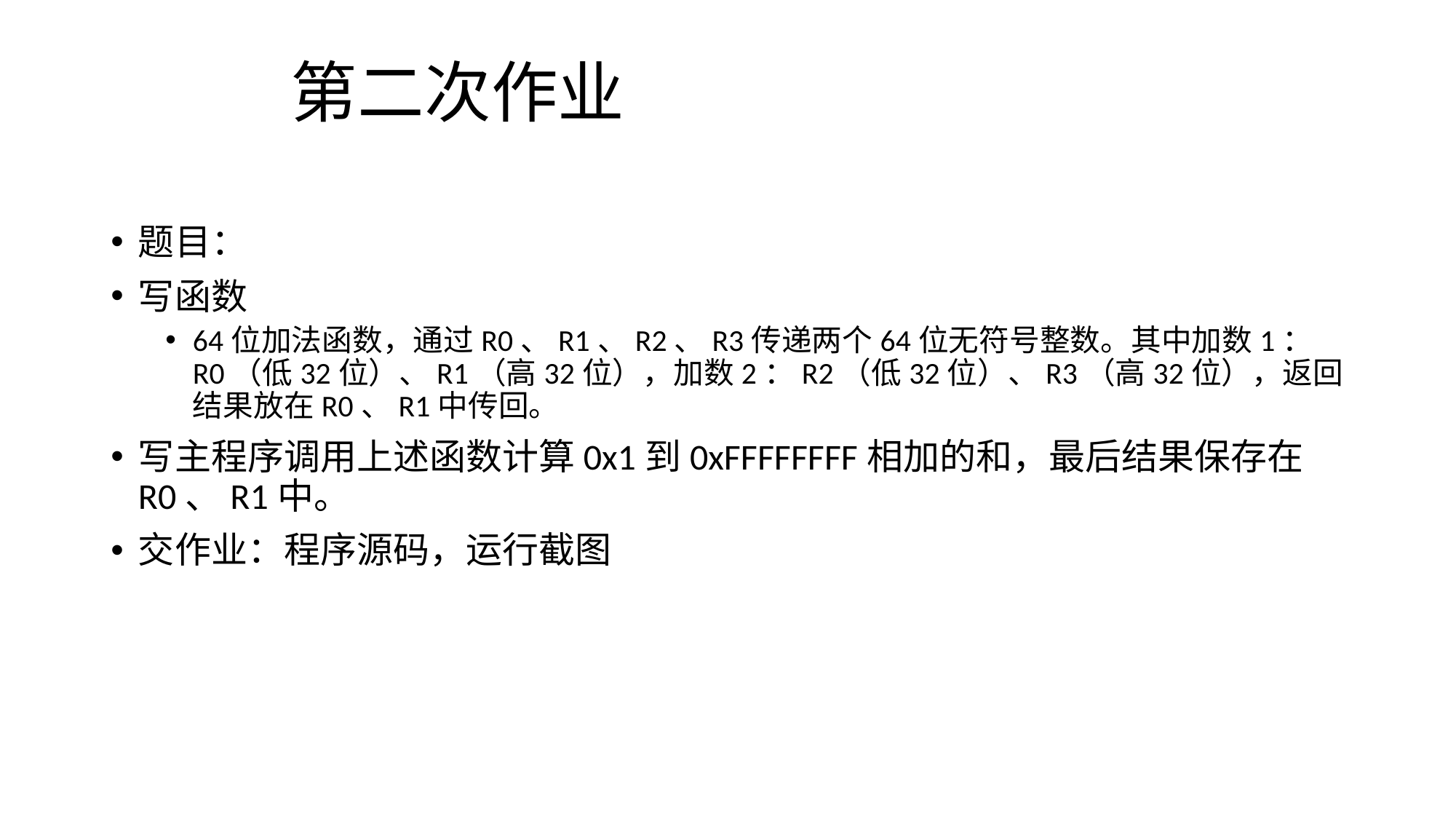

# 第二次作业
题目：
写函数
64位加法函数，通过R0、R1、R2、R3传递两个64位无符号整数。其中加数1：R0（低32位）、R1（高32位），加数2：R2（低32位）、R3（高32位），返回结果放在R0、R1中传回。
写主程序调用上述函数计算0x1到0xFFFFFFFF相加的和，最后结果保存在R0、R1中。
交作业：程序源码，运行截图